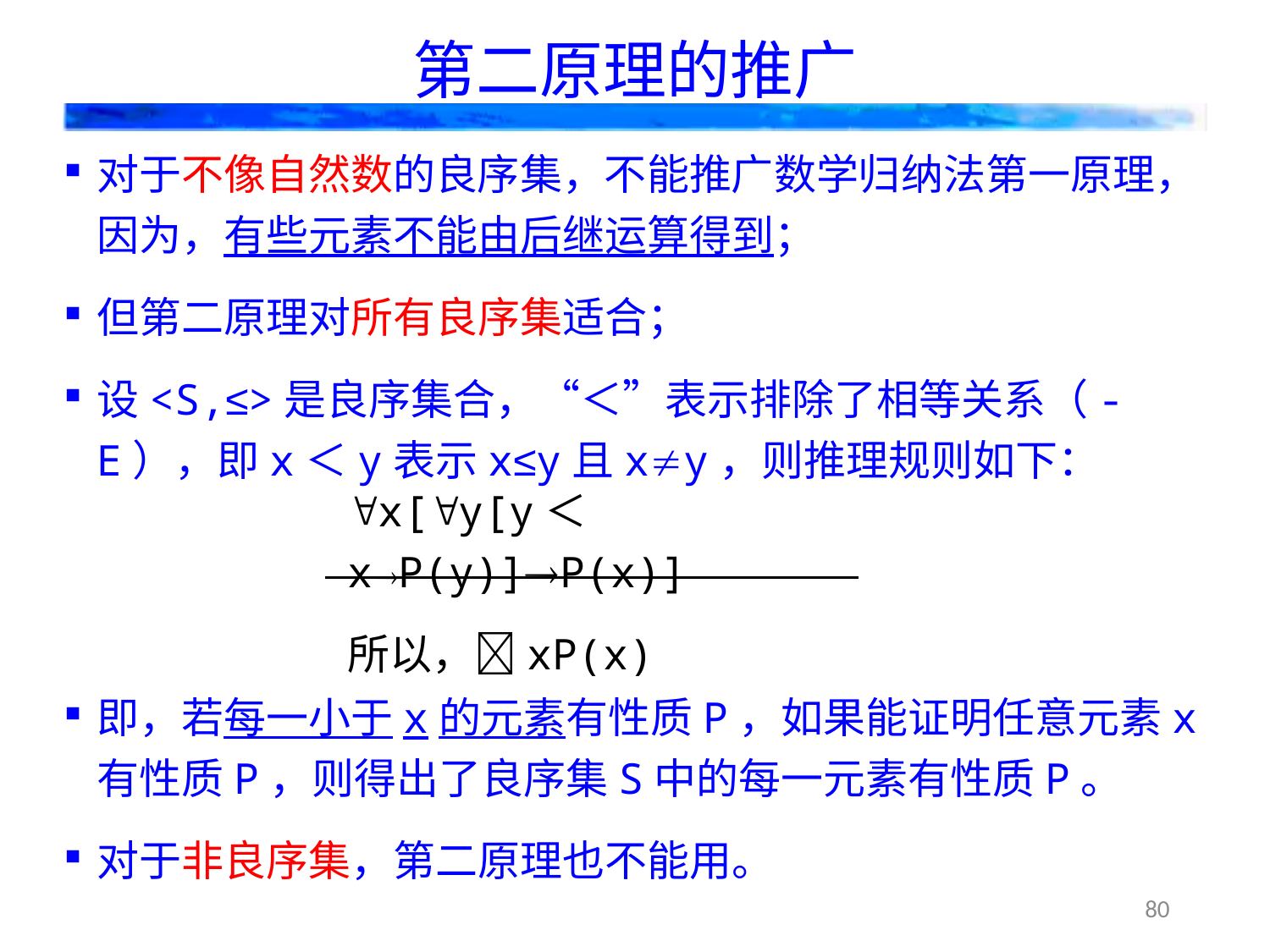

# 第二原理的推广
对于不像自然数的良序集，不能推广数学归纳法第一原理，因为，有些元素不能由后继运算得到；
但第二原理对所有良序集适合；
设<S,≤>是良序集合，“＜”表示排除了相等关系（-E），即x＜y表示x≤y且x≠y，则推理规则如下：

即，若每一小于x的元素有性质P，如果能证明任意元素x有性质P，则得出了良序集S中的每一元素有性质P。
对于非良序集，第二原理也不能用。
∀x[∀y[y＜x→P(y)]→P(x)]
所以，∀xP(x)
80